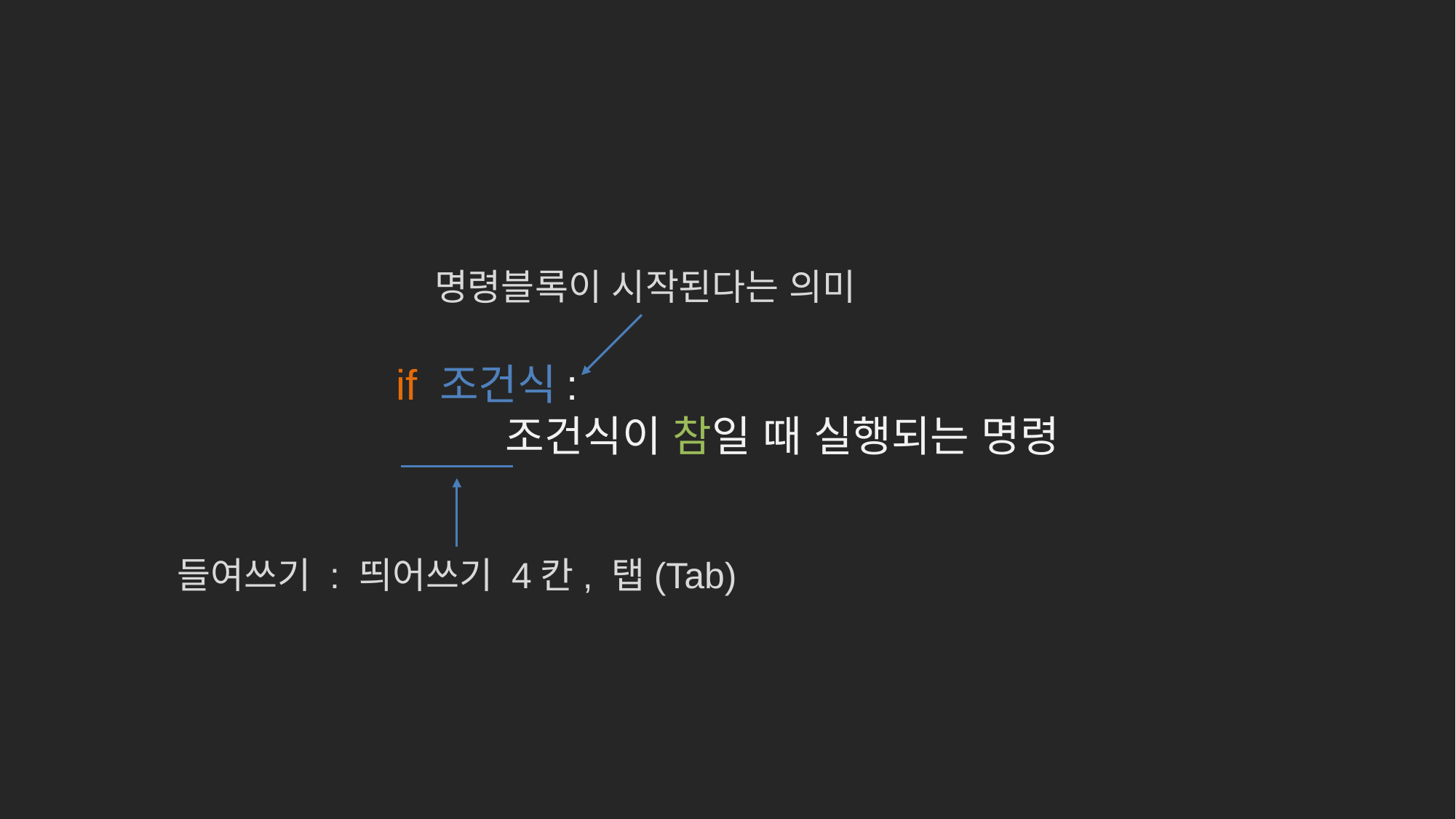

명령블록이 시작된다는 의미
if 조건식:
	조건식이 참일 때 실행되는 명령
들여쓰기 : 띄어쓰기 4칸, 탭(Tab)